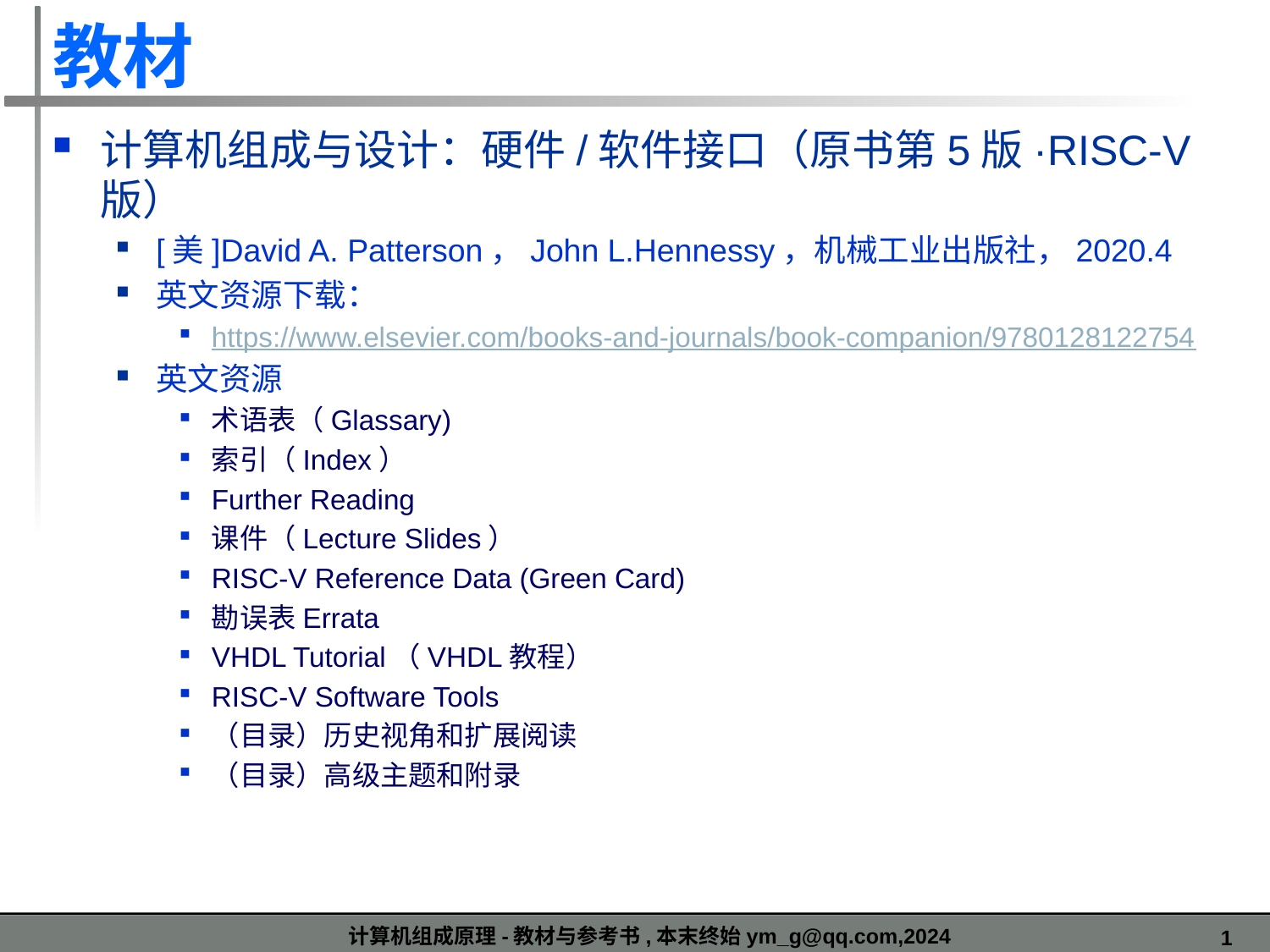

# 教材
计算机组成与设计：硬件/软件接口（原书第5版·RISC-V版）
[美]David A. Patterson，John L.Hennessy，机械工业出版社，2020.4
英文资源下载：
https://www.elsevier.com/books-and-journals/book-companion/9780128122754
英文资源
术语表（Glassary)
索引（Index）
Further Reading
课件（Lecture Slides）
RISC-V Reference Data (Green Card)
勘误表Errata
VHDL Tutorial（VHDL教程）
RISC-V Software Tools
（目录）历史视角和扩展阅读
（目录）高级主题和附录

计算机组成原理-教材与参考书,本末终始ym_g@qq.com,2024